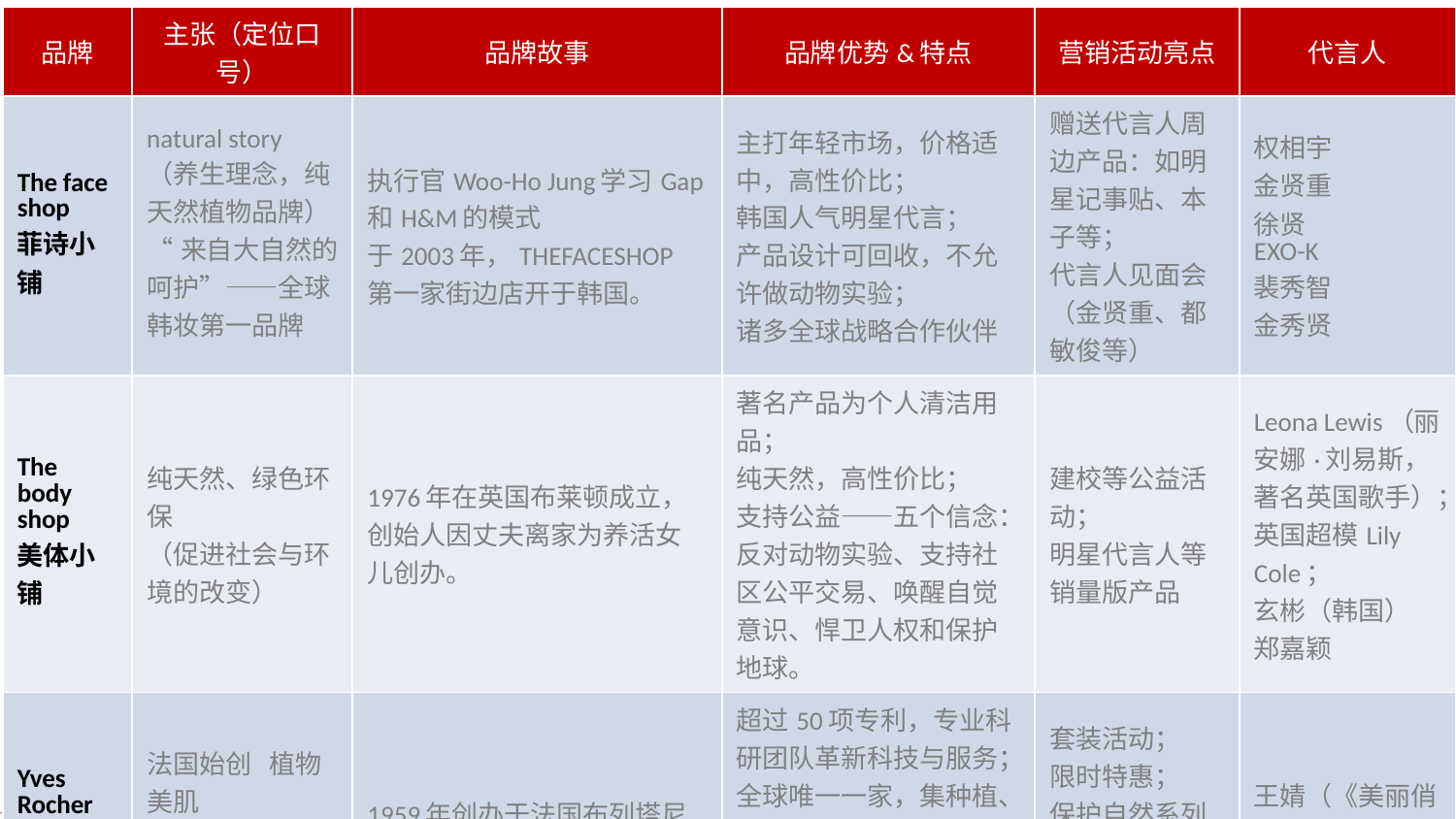

| 品牌 | 主张（定位口号） | 品牌故事 | 品牌优势&特点 | 营销活动亮点 | 代言人 |
| --- | --- | --- | --- | --- | --- |
| The face shop 菲诗小铺 | natural story （养生理念，纯天然植物品牌） “来自大自然的呵护”——全球韩妆第一品牌 | 执行官Woo-Ho Jung学习Gap和H&M的模式 于2003年，THEFACESHOP 第一家街边店开于韩国。 | 主打年轻市场，价格适中，高性价比； 韩国人气明星代言； 产品设计可回收，不允许做动物实验； 诸多全球战略合作伙伴 | 赠送代言人周边产品：如明星记事贴、本子等； 代言人见面会（金贤重、都敏俊等） | 权相宇 金贤重 徐贤 EXO-K 裴秀智 金秀贤 |
| The body shop 美体小铺 | 纯天然、绿色环保 （促进社会与环境的改变） | 1976年在英国布莱顿成立，创始人因丈夫离家为养活女儿创办。 | 著名产品为个人清洁用品； 纯天然，高性价比； 支持公益——五个信念：反对动物实验、支持社区公平交易、唤醒自觉意识、悍卫人权和保护地球。 | 建校等公益活动； 明星代言人等销量版产品 | Leona Lewis（丽安娜·刘易斯，著名英国歌手）； 英国超模Lily Cole； 玄彬（韩国） 郑嘉颖 |
| Yves Rocher 伊夫 黎雪 | 法国始创 植物美肌 法国第一护肤品牌 | 1959年创办于法国布列塔尼中心的 拉卡西里镇 | 超过50项专利，专业科研团队革新科技与服务； 全球唯一一家，集种植、研发、生产、包装、销售于一体的化妆品品牌，拒绝第三方中间商介入，性价比更高； | 套装活动； 限时特惠； 保护自然系列活动：创办基金会，百万植树计划 | 王婧（《美丽俏佳人》主持人之一） |